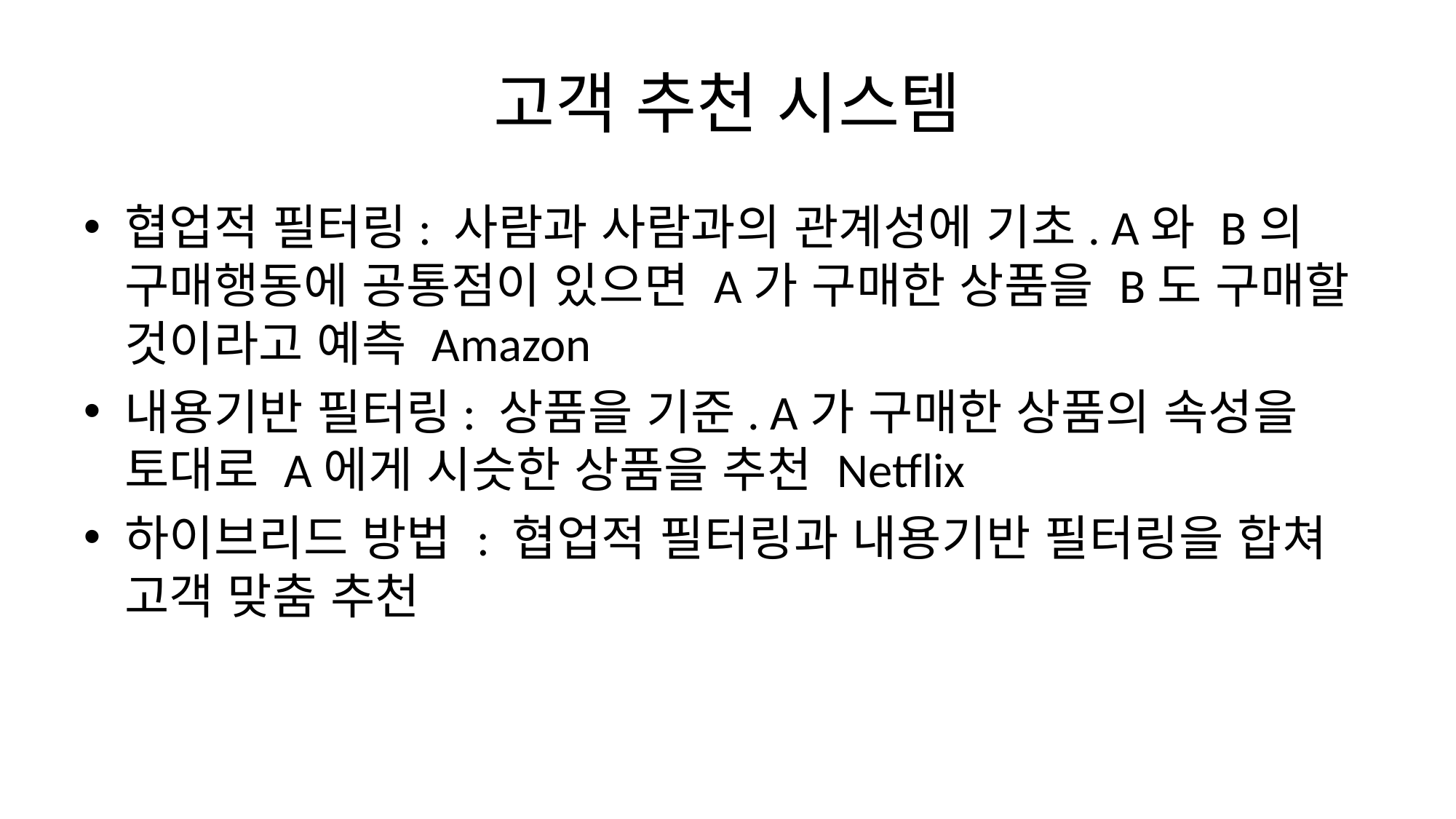

# 고객 추천 시스템
협업적 필터링: 사람과 사람과의 관계성에 기초. A와 B의 구매행동에 공통점이 있으면 A가 구매한 상품을 B도 구매할 것이라고 예측 Amazon
내용기반 필터링: 상품을 기준. A가 구매한 상품의 속성을 토대로 A에게 시슷한 상품을 추천 Netflix
하이브리드 방법 : 협업적 필터링과 내용기반 필터링을 합쳐 고객 맞춤 추천